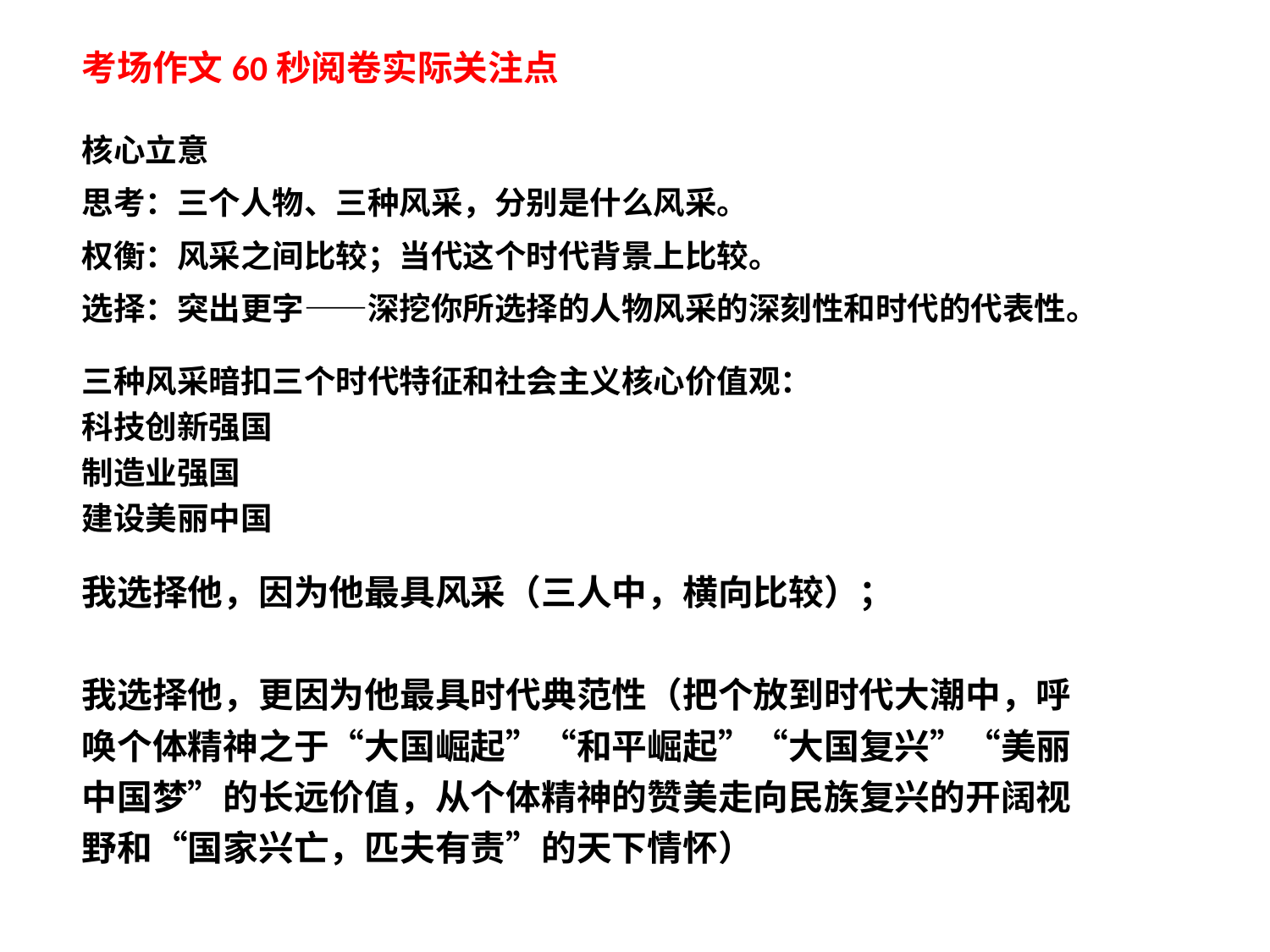

考场作文60秒阅卷实际关注点

核心立意
思考：三个人物、三种风采，分别是什么风采。
权衡：风采之间比较；当代这个时代背景上比较。
选择：突出更字——深挖你所选择的人物风采的深刻性和时代的代表性。

三种风采暗扣三个时代特征和社会主义核心价值观：
科技创新强国
制造业强国
建设美丽中国

我选择他，因为他最具风采（三人中，横向比较）；

我选择他，更因为他最具时代典范性（把个放到时代大潮中，呼唤个体精神之于“大国崛起”“和平崛起”“大国复兴”“美丽中国梦”的长远价值，从个体精神的赞美走向民族复兴的开阔视野和“国家兴亡，匹夫有责”的天下情怀）